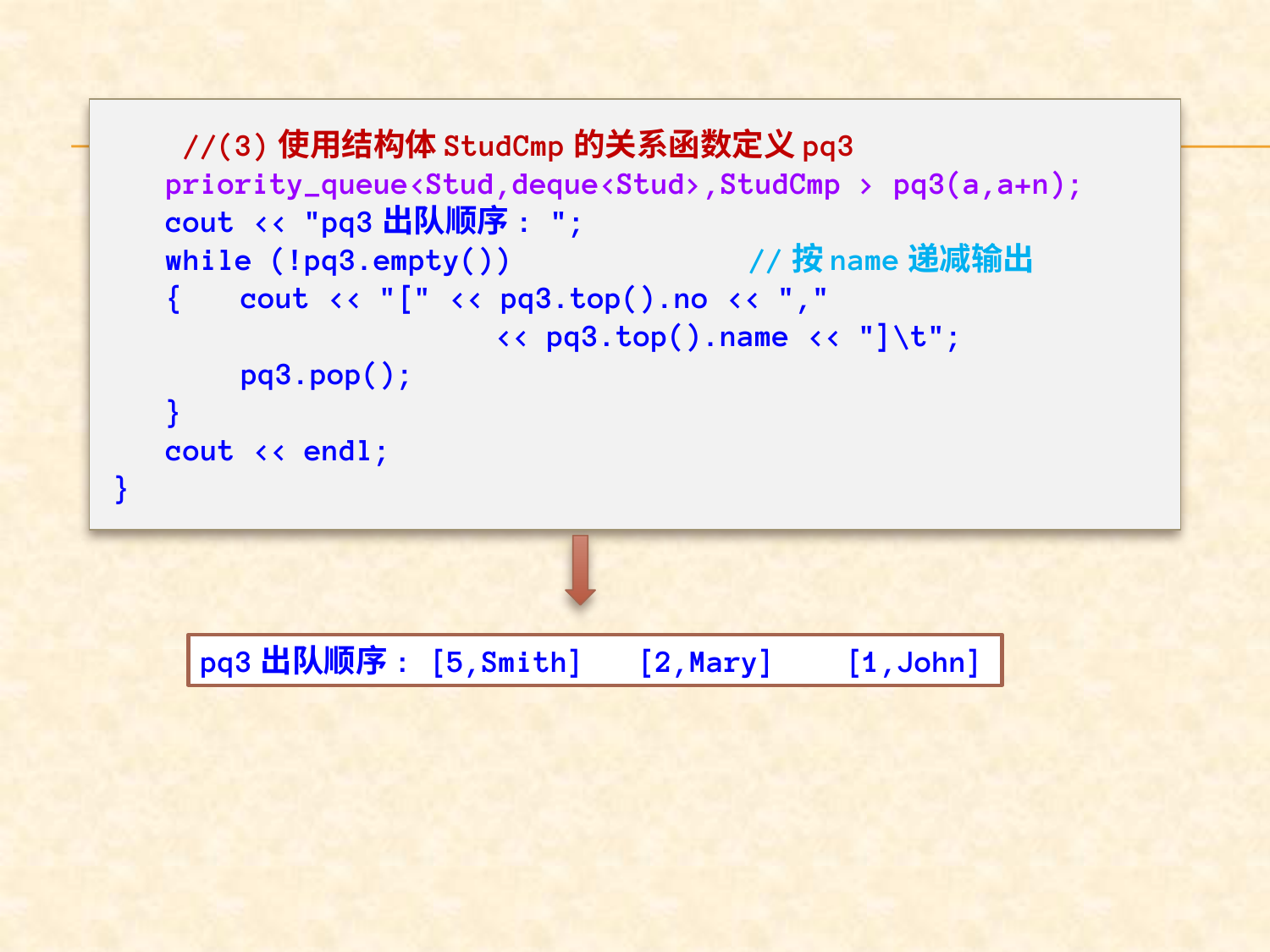

//(3)使用结构体StudCmp的关系函数定义pq3
   priority_queue<Stud,deque<Stud>,StudCmp > pq3(a,a+n);
   cout << "pq3出队顺序: ";
   while (!pq3.empty())		//按name递减输出
   {	cout << "[" << pq3.top().no << ","
			<< pq3.top().name << "]\t";
	pq3.pop();
   }
   cout << endl;
}

pq3出队顺序: [5,Smith]   [2,Mary]    [1,John]